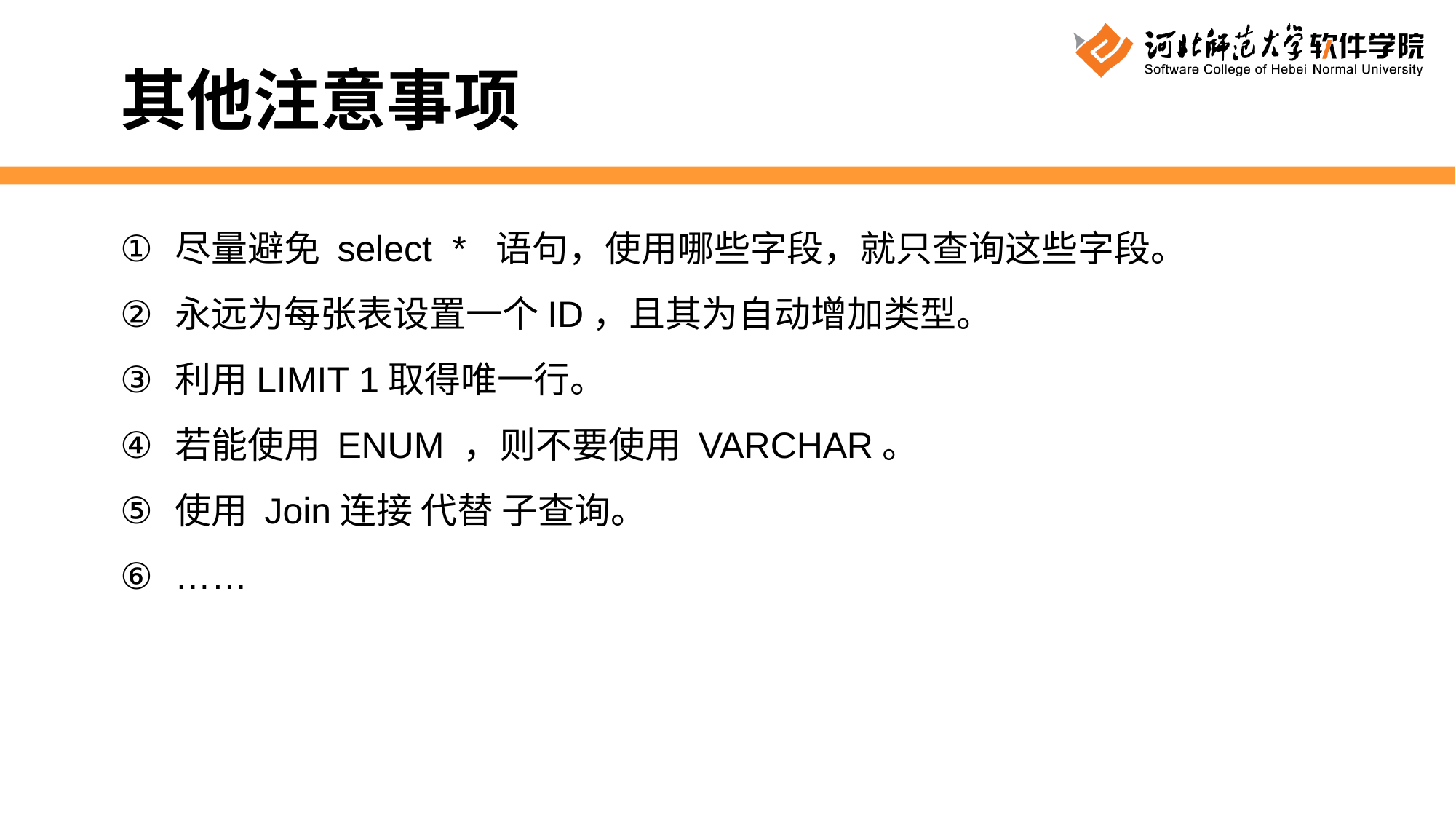

其他注意事项
尽量避免 select  *  语句，使用哪些字段，就只查询这些字段。
永远为每张表设置一个ID，且其为自动增加类型。
利用LIMIT 1取得唯一行。
若能使用 ENUM ，则不要使用 VARCHAR。
使用 Join连接 代替 子查询。
……